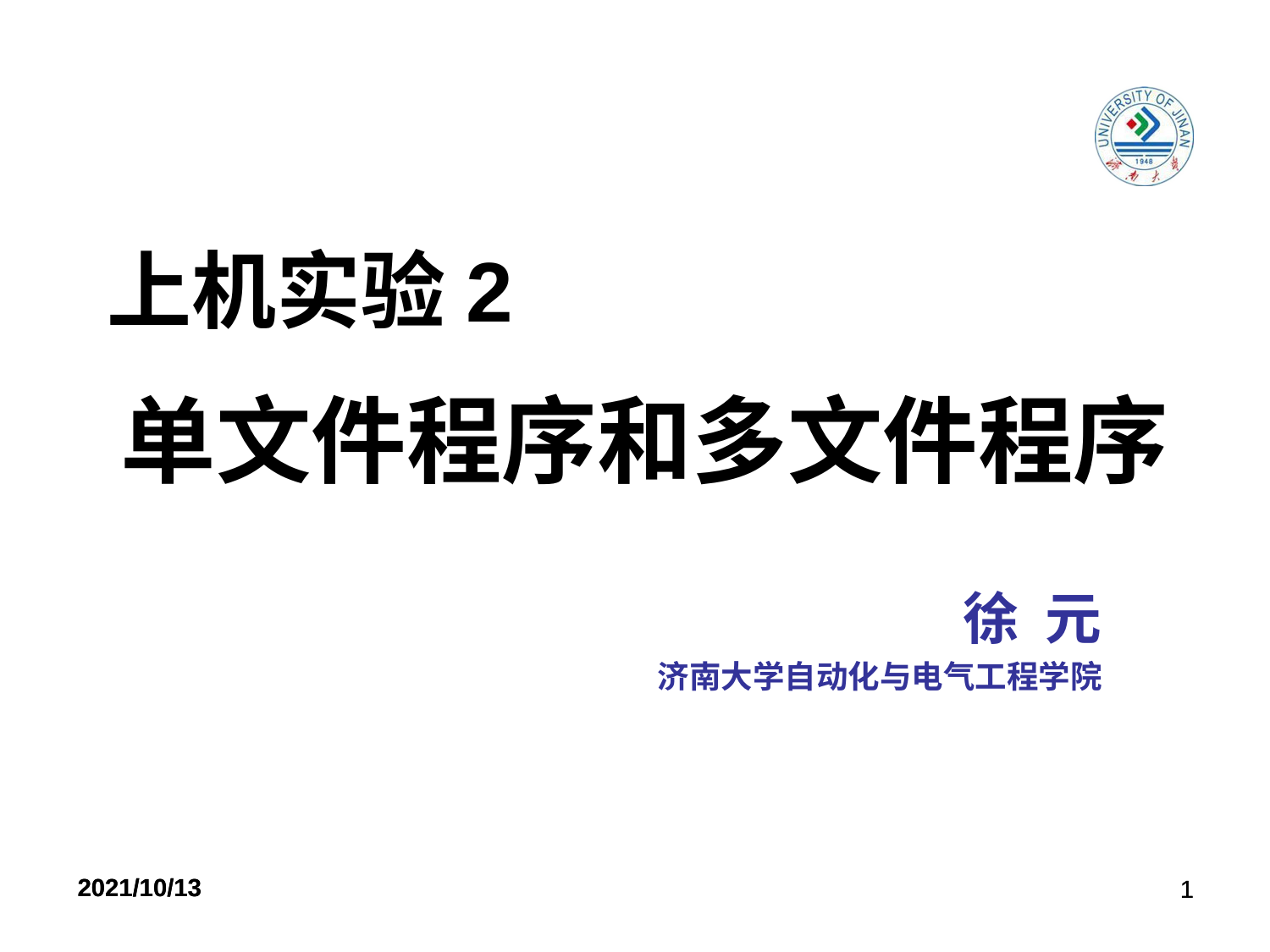

上机实验2
# 单文件程序和多文件程序
徐  元
济南大学自动化与电气工程学院
2021/10/13
2021/10/13
1
1